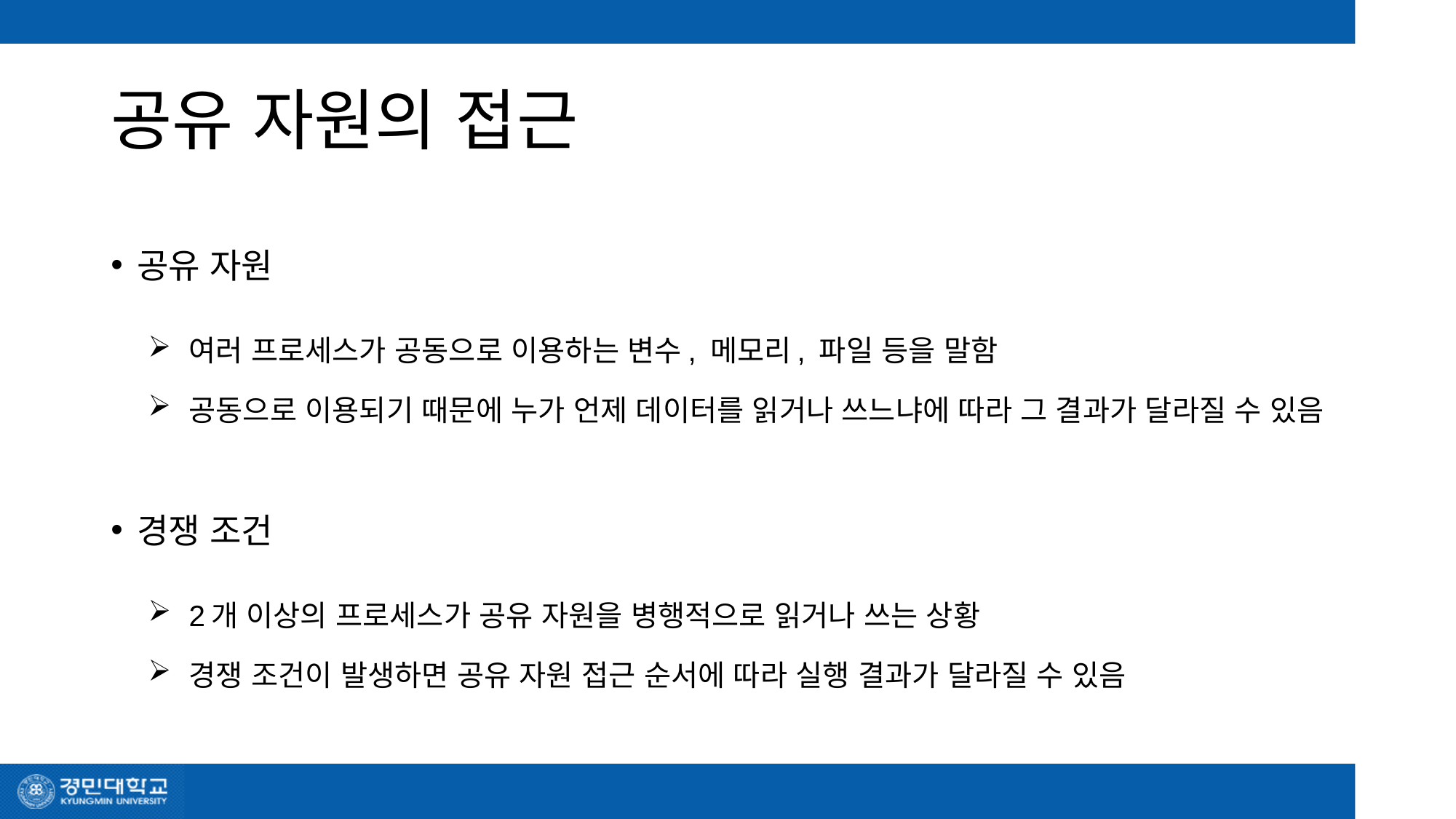

# 공유 자원의 접근
공유 자원

여러 프로세스가 공동으로 이용하는 변수, 메모리, 파일 등을 말함
공동으로 이용되기 때문에 누가 언제 데이터를 읽거나 쓰느냐에 따라 그 결과가 달라질 수 있음

경쟁 조건

2개 이상의 프로세스가 공유 자원을 병행적으로 읽거나 쓰는 상황
경쟁 조건이 발생하면 공유 자원 접근 순서에 따라 실행 결과가 달라질 수 있음